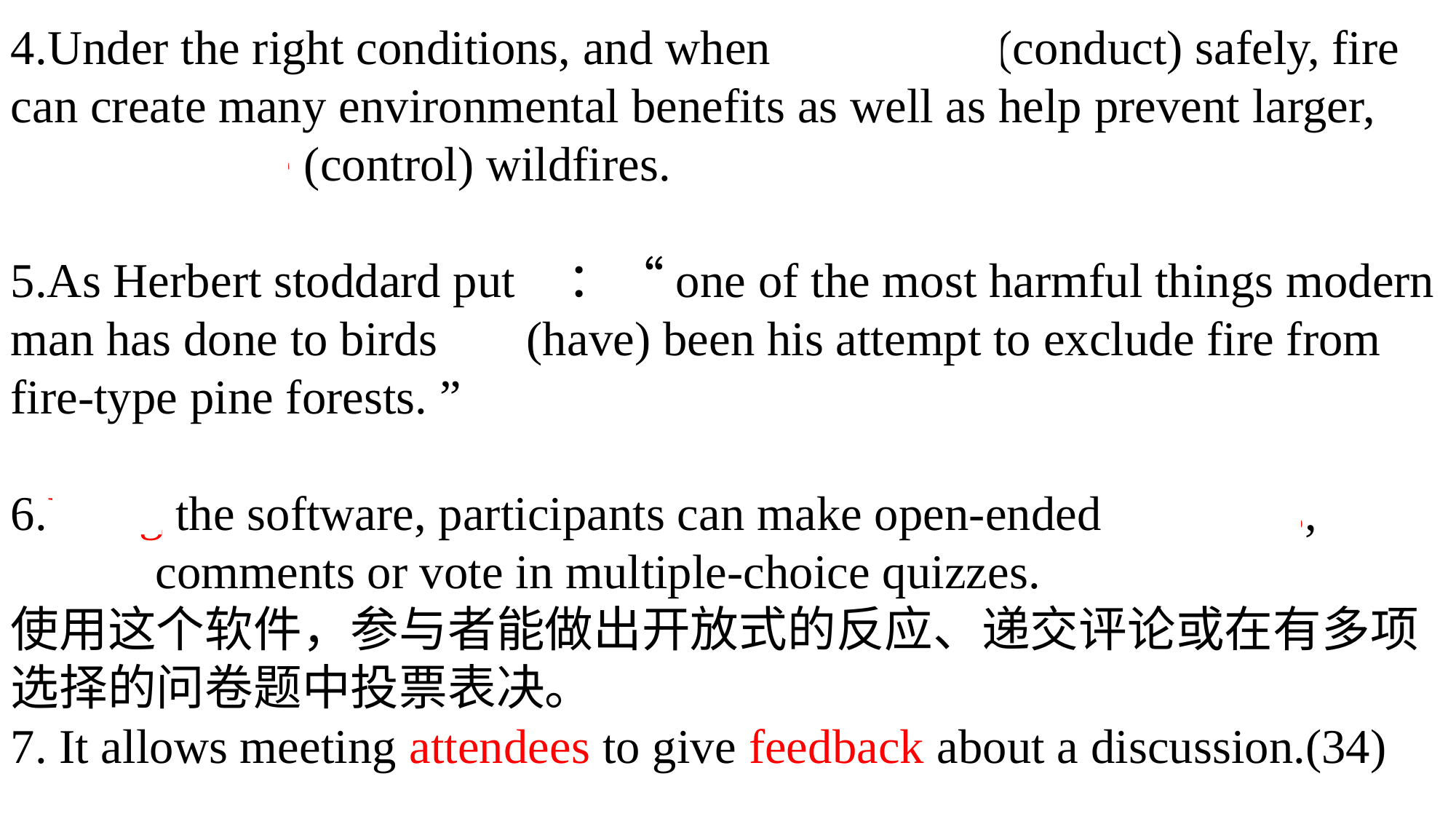

4.Under the right conditions, and when conducted (conduct) safely, fire can create many environmental benefits as well as help prevent larger, uncontrollable (control) wildfires.

5.As Herbert stoddard put it：“one of the most harmful things modern man has done to birds has (have) been his attempt to exclude fire from fire-type pine forests. ”

6.Using the software, participants can make open-ended responses, submit comments or vote in multiple-choice quizzes.
使用这个软件，参与者能做出开放式的反应、递交评论或在有多项选择的问卷题中投票表决。
7. It allows meeting attendees to give feedback about a discussion.(34)